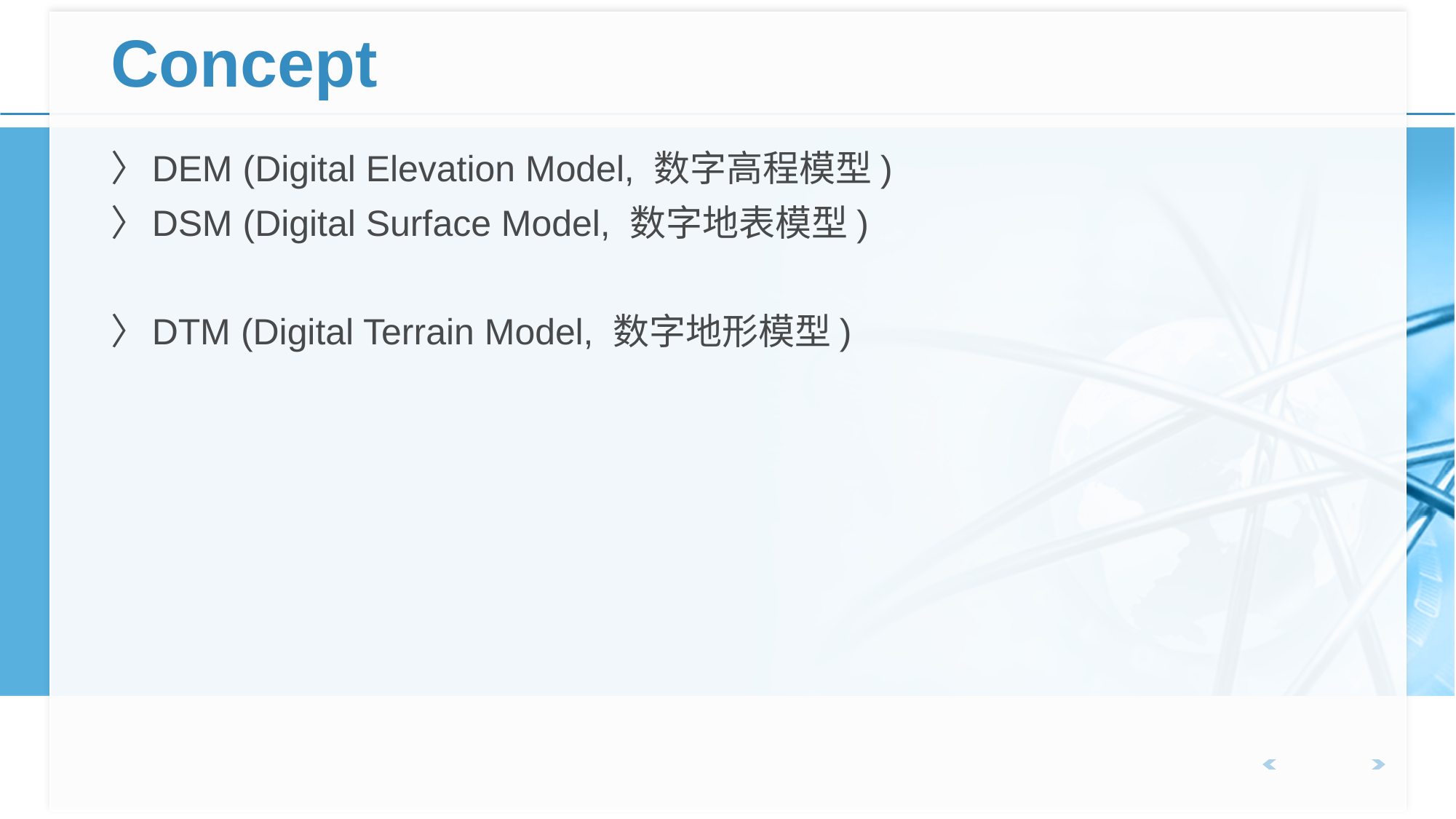

# Concept
DEM (Digital Elevation Model, 数字高程模型)
DSM (Digital Surface Model, 数字地表模型)

DTM (Digital Terrain Model, 数字地形模型)